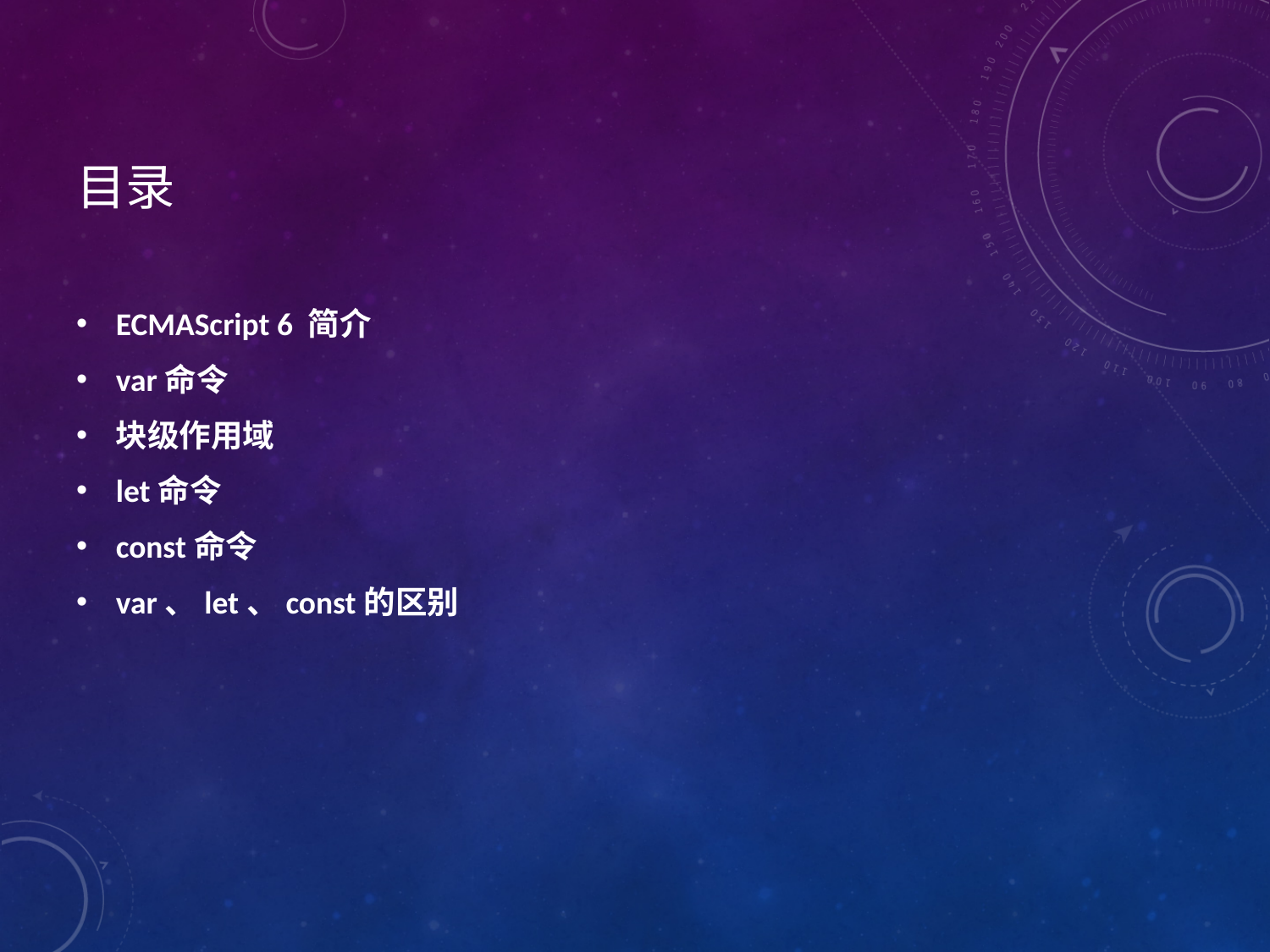

# 目录
ECMAScript 6 简介
var命令
块级作用域
let命令
const命令
var、let、const的区别